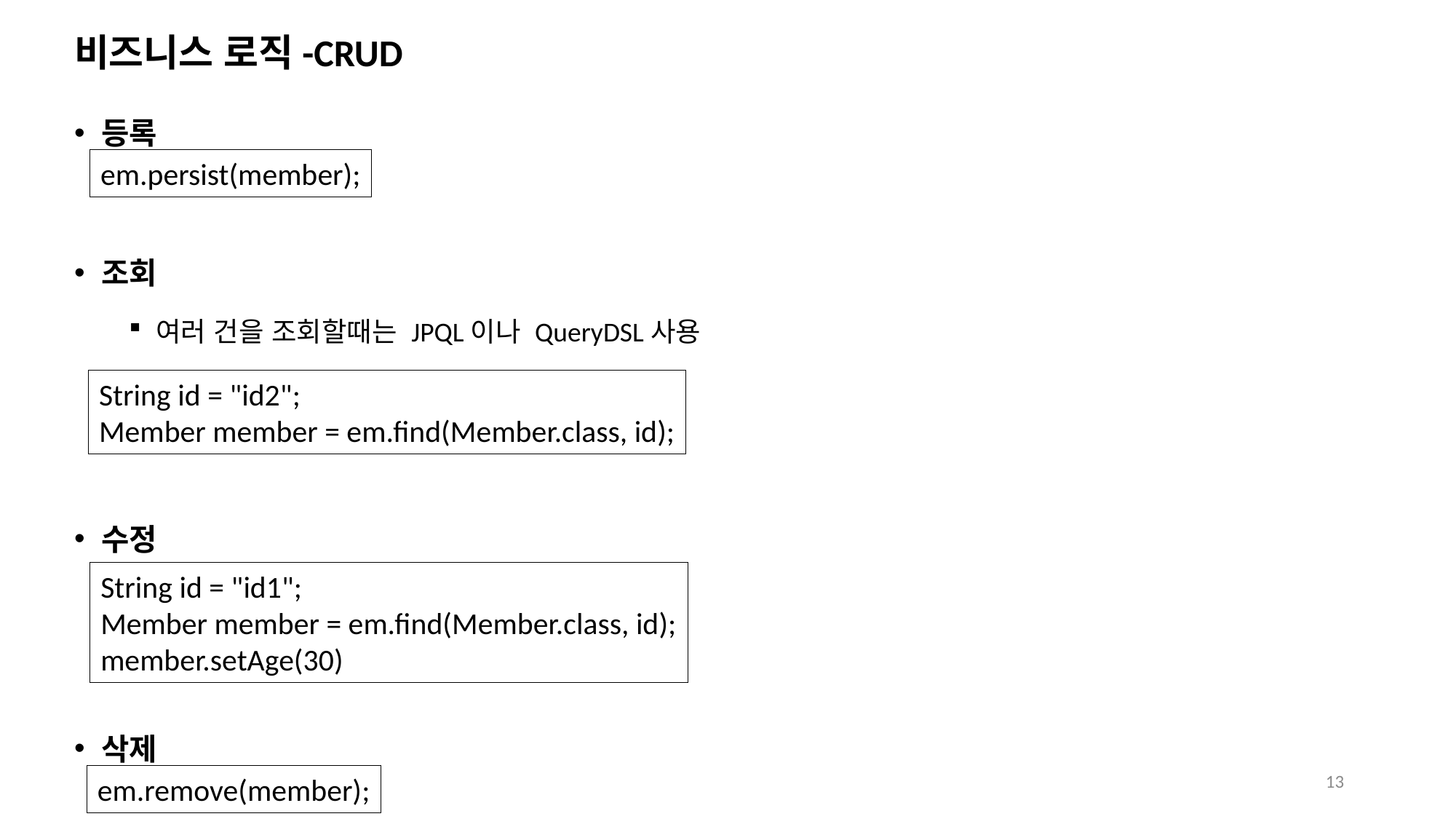

# 비즈니스 로직-CRUD
등록

조회
여러 건을 조회할때는 JPQL이나 QueryDSL사용

수정

삭제
em.persist(member);
String id = "id2";
Member member = em.find(Member.class, id);
String id = "id1";
Member member = em.find(Member.class, id);
member.setAge(30)
13
em.remove(member);